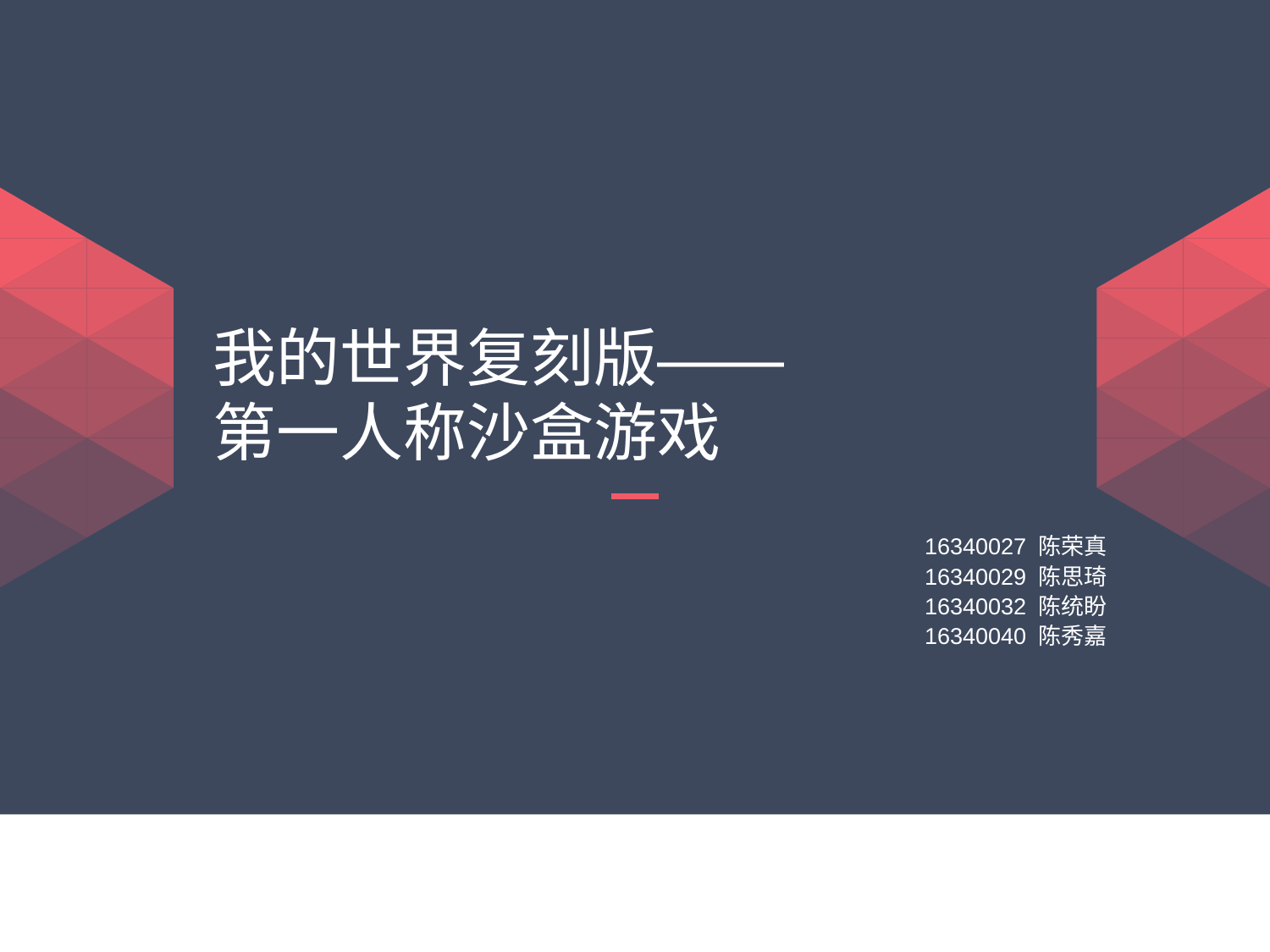

# 我的世界复刻版—— 第一人称沙盒游戏
16340027 陈荣真
16340029 陈思琦
16340032 陈统盼
16340040 陈秀嘉